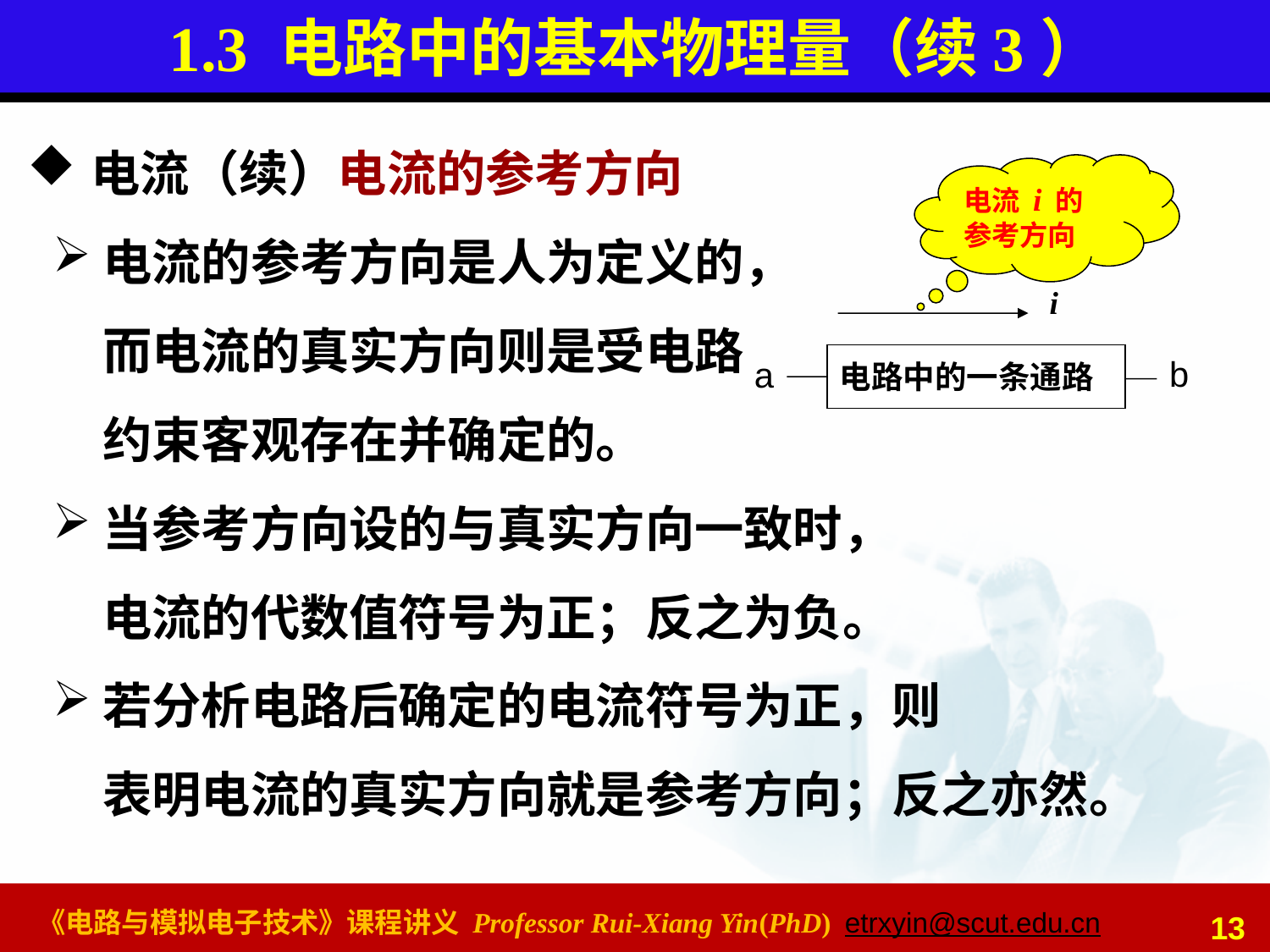

# 1.3 电路中的基本物理量（续3）
电流（续）电流的参考方向
电流的参考方向是人为定义的，
而电流的真实方向则是受电路
约束客观存在并确定的。
当参考方向设的与真实方向一致时，
电流的代数值符号为正；反之为负。
若分析电路后确定的电流符号为正，则
表明电流的真实方向就是参考方向；反之亦然。

电流 i 的参考方向
i

电路中的一条通路

b
a
13